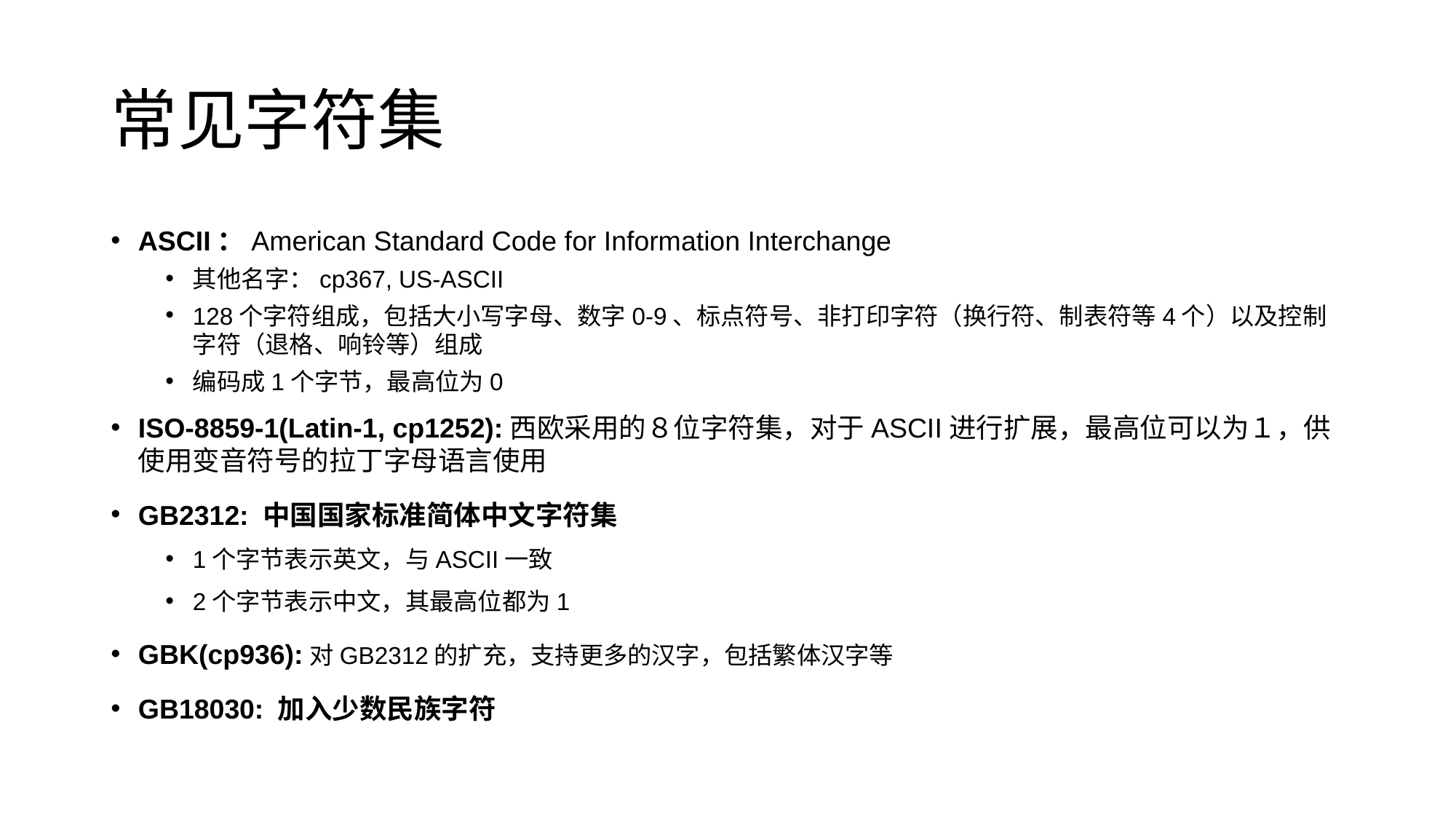

# 常见字符集
ASCII：American Standard Code for Information Interchange
其他名字：cp367, US-ASCII
128个字符组成，包括大小写字母、数字0-9、标点符号、非打印字符（换行符、制表符等4个）以及控制字符（退格、响铃等）组成
编码成1个字节，最高位为0
ISO-8859-1(Latin-1, cp1252):西欧采用的８位字符集，对于ASCII进行扩展，最高位可以为１，供使用变音符号的拉丁字母语言使用
GB2312: 中国国家标准简体中文字符集
1个字节表示英文，与ASCII一致
2个字节表示中文，其最高位都为1
GBK(cp936):对GB2312的扩充，支持更多的汉字，包括繁体汉字等
GB18030: 加入少数民族字符